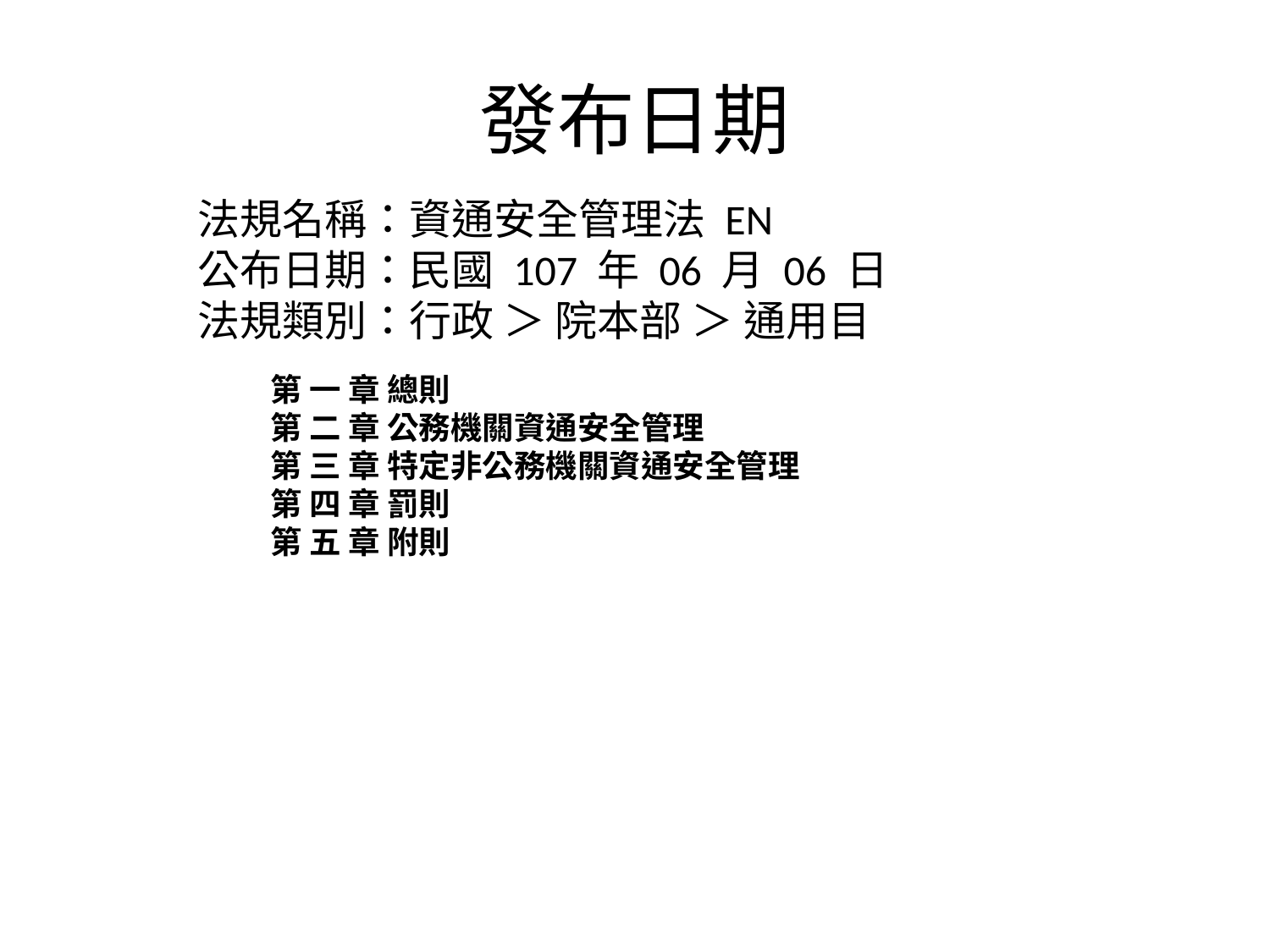

# 發布日期
法規名稱：資通安全管理法 EN
公布日期：民國 107 年 06 月 06 日
法規類別：行政 ＞ 院本部 ＞ 通用目
第 一 章 總則
第 二 章 公務機關資通安全管理
第 三 章 特定非公務機關資通安全管理
第 四 章 罰則
第 五 章 附則